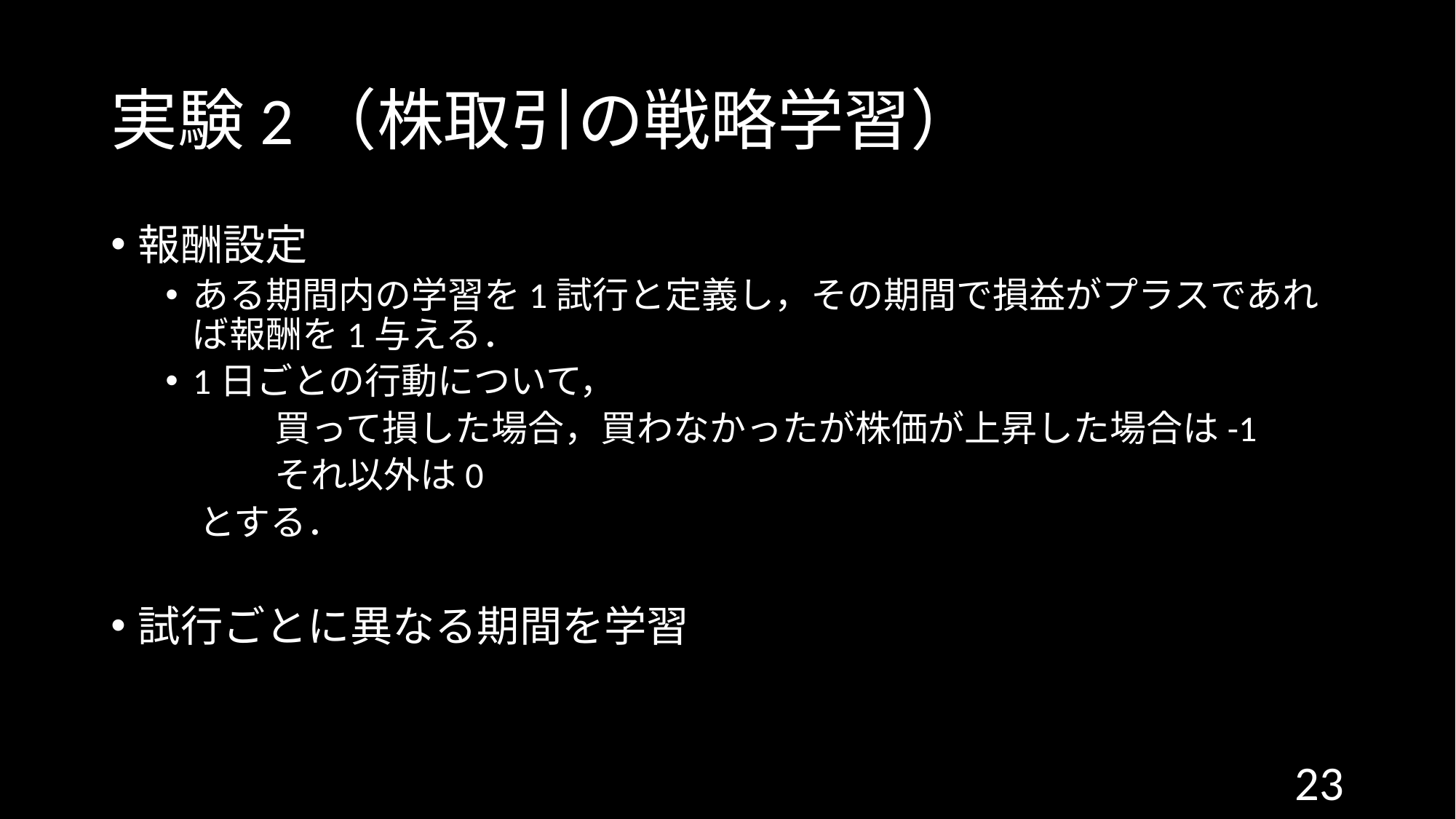

# 実験2（株取引の戦略学習）
報酬設定
ある期間内の学習を1試行と定義し，その期間で損益がプラスであれば報酬を1与える．
1日ごとの行動について，
	買って損した場合，買わなかったが株価が上昇した場合は-1
	それ以外は0
   とする．

試行ごとに異なる期間を学習
23